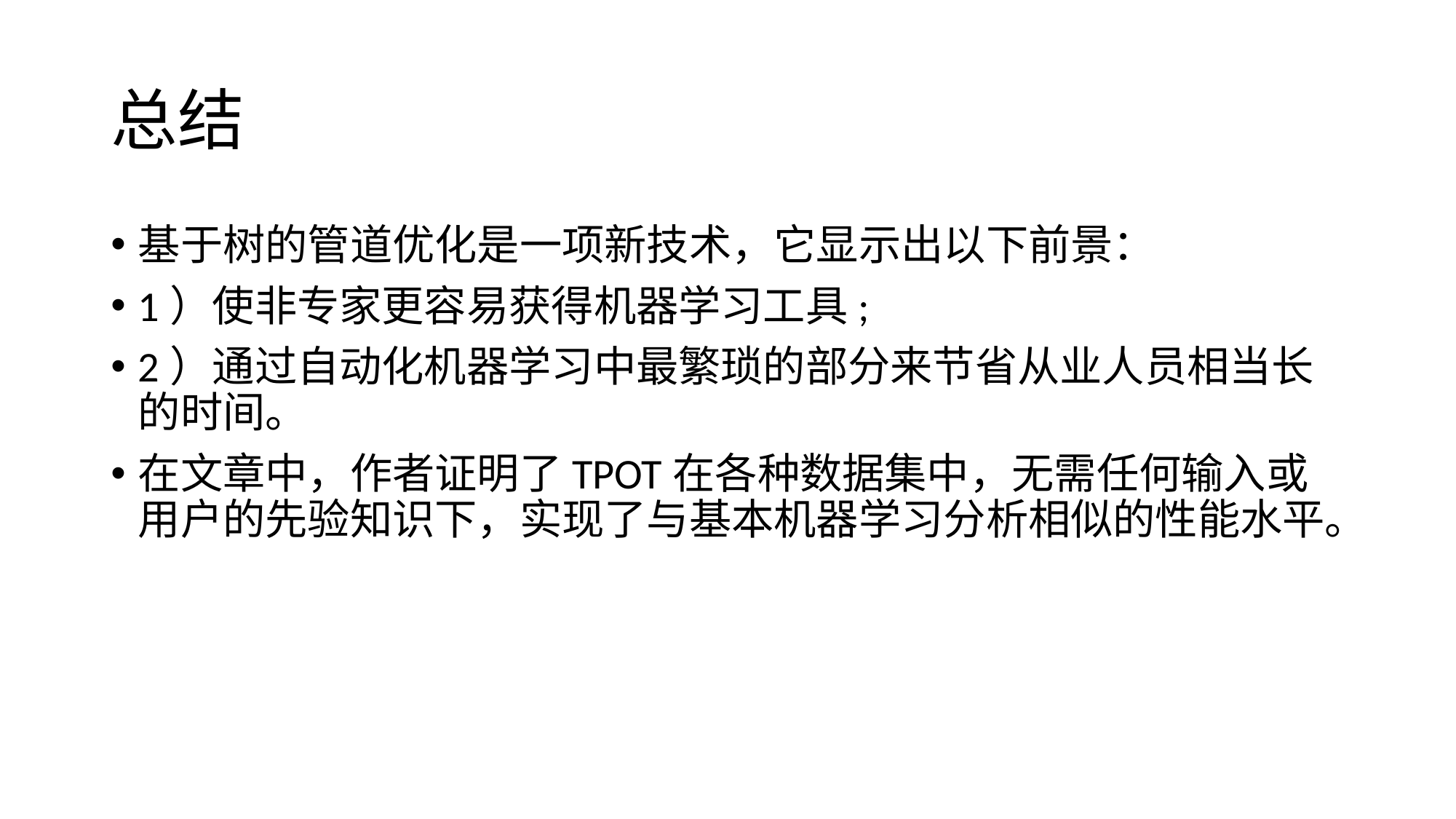

# 总结
基于树的管道优化是一项新技术，它显示出以下前景：
1）使非专家更容易获得机器学习工具;
2）通过自动化机器学习中最繁琐的部分来节省从业人员相当长的时间。
在文章中，作者证明了TPOT在各种数据集中，无需任何输入或用户的先验知识下，实现了与基本机器学习分析相似的性能水平。